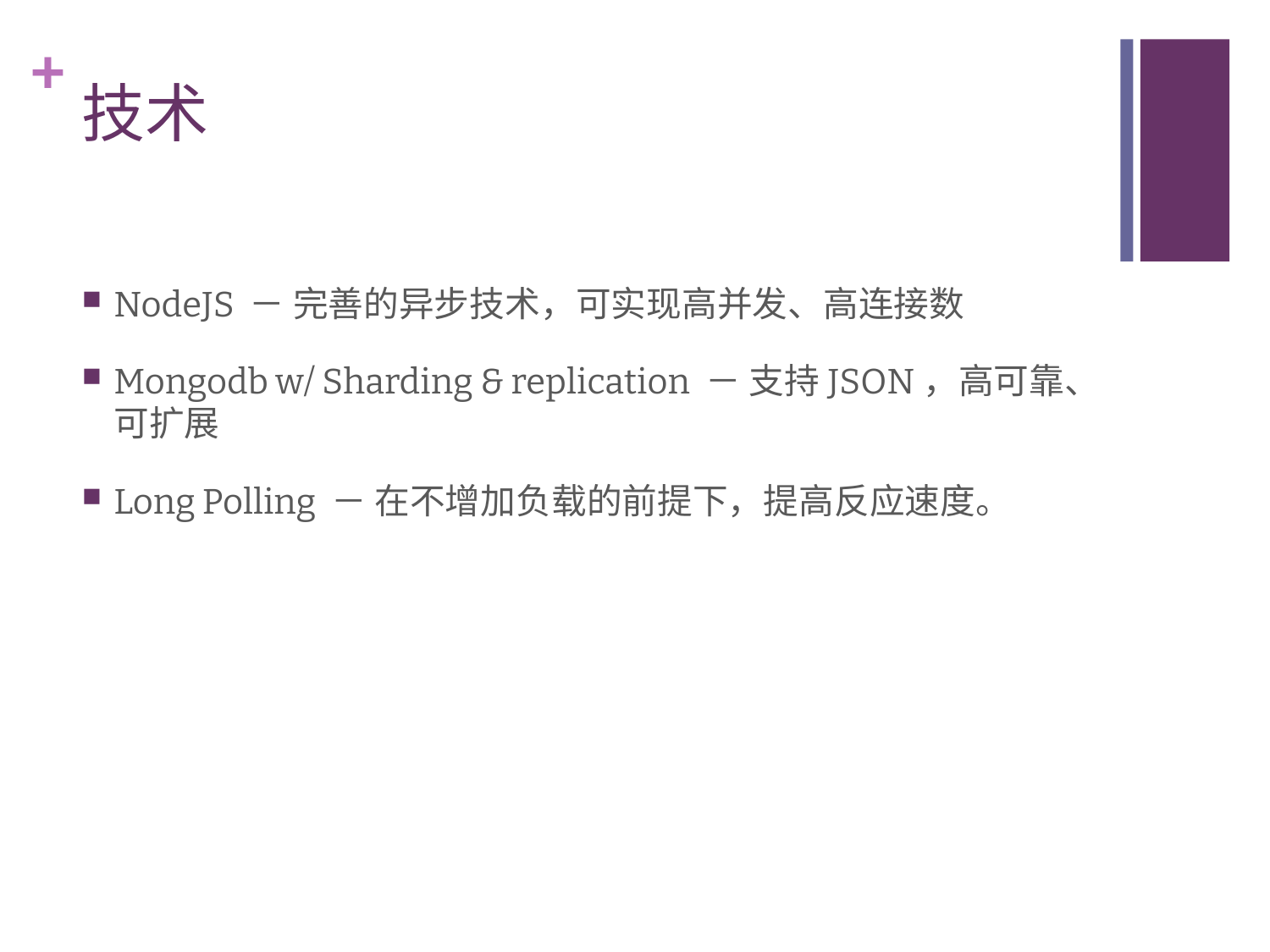

# 技术
NodeJS － 完善的异步技术，可实现高并发、高连接数
Mongodb w/ Sharding & replication － 支持JSON，高可靠、可扩展
Long Polling － 在不增加负载的前提下，提高反应速度。